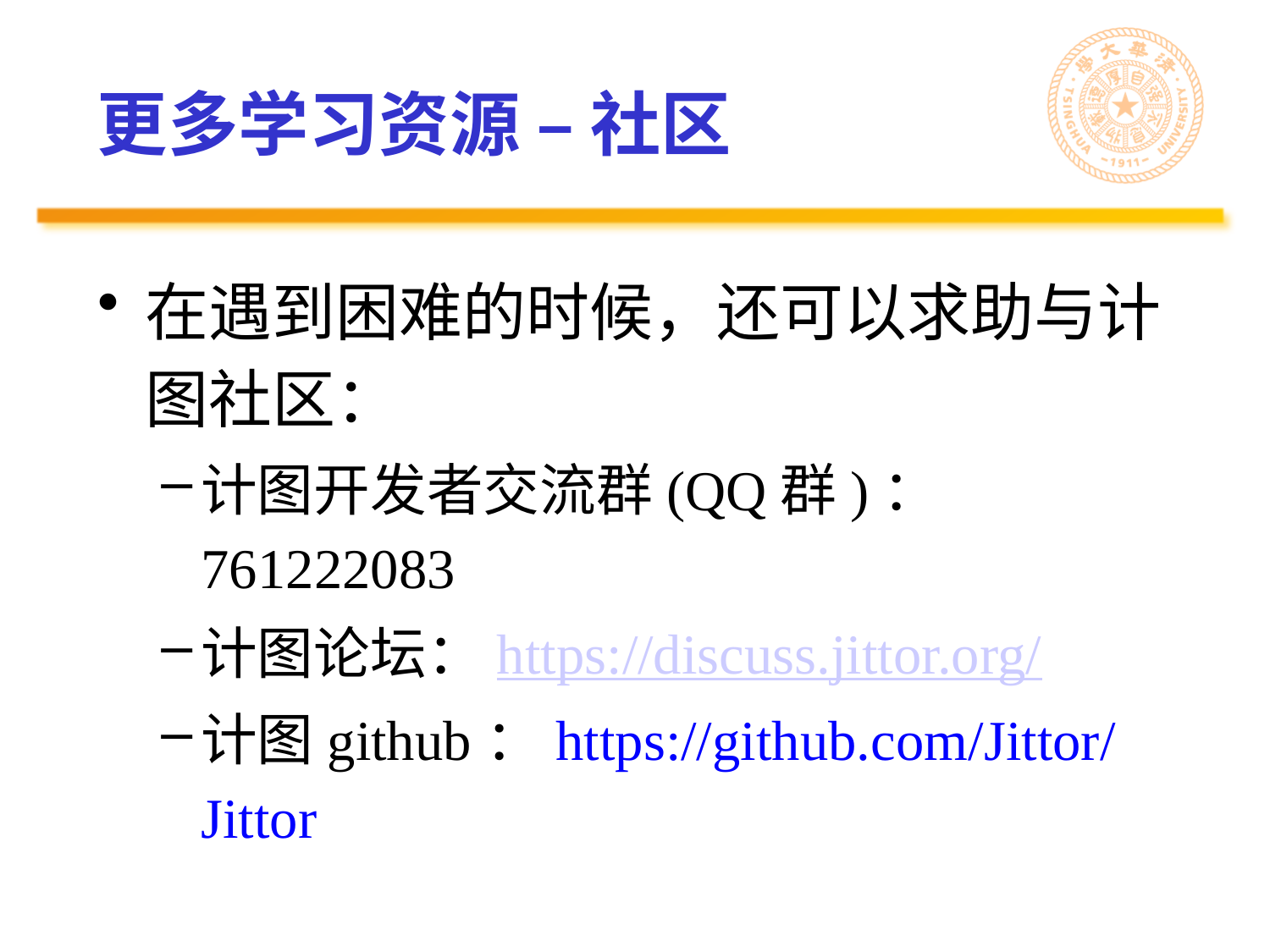

# 更多学习资源 – 社区
在遇到困难的时候，还可以求助与计图社区：
计图开发者交流群(QQ群)：761222083
计图论坛：https://discuss.jittor.org/
计图github：https://github.com/Jittor/Jittor